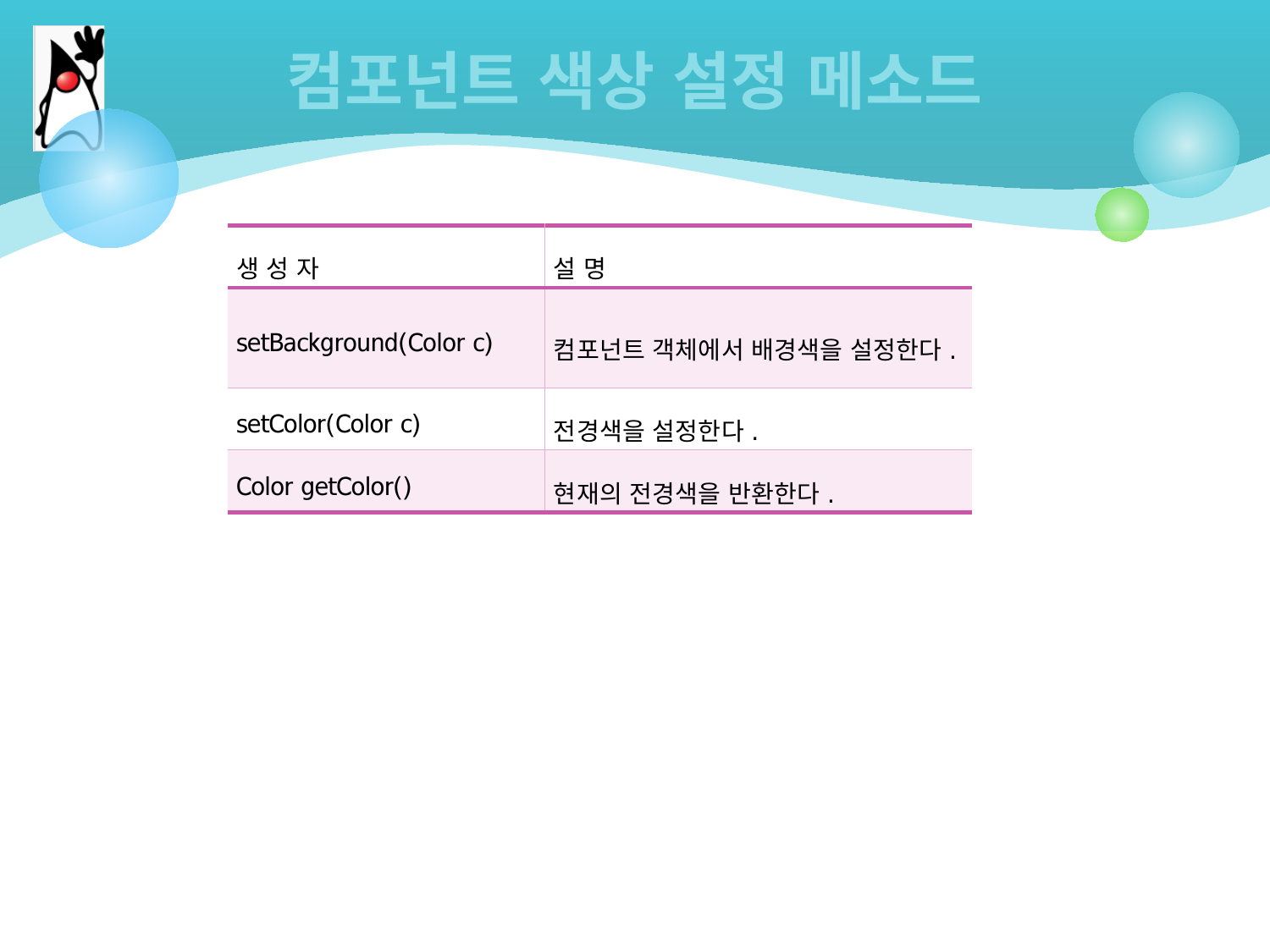

# 컴포넌트 색상 설정 메소드
| 생 성 자 | 설 명 |
| --- | --- |
| setBackground(Color c) | 컴포넌트 객체에서 배경색을 설정한다. |
| setColor(Color c) | 전경색을 설정한다. |
| Color getColor() | 현재의 전경색을 반환한다. |